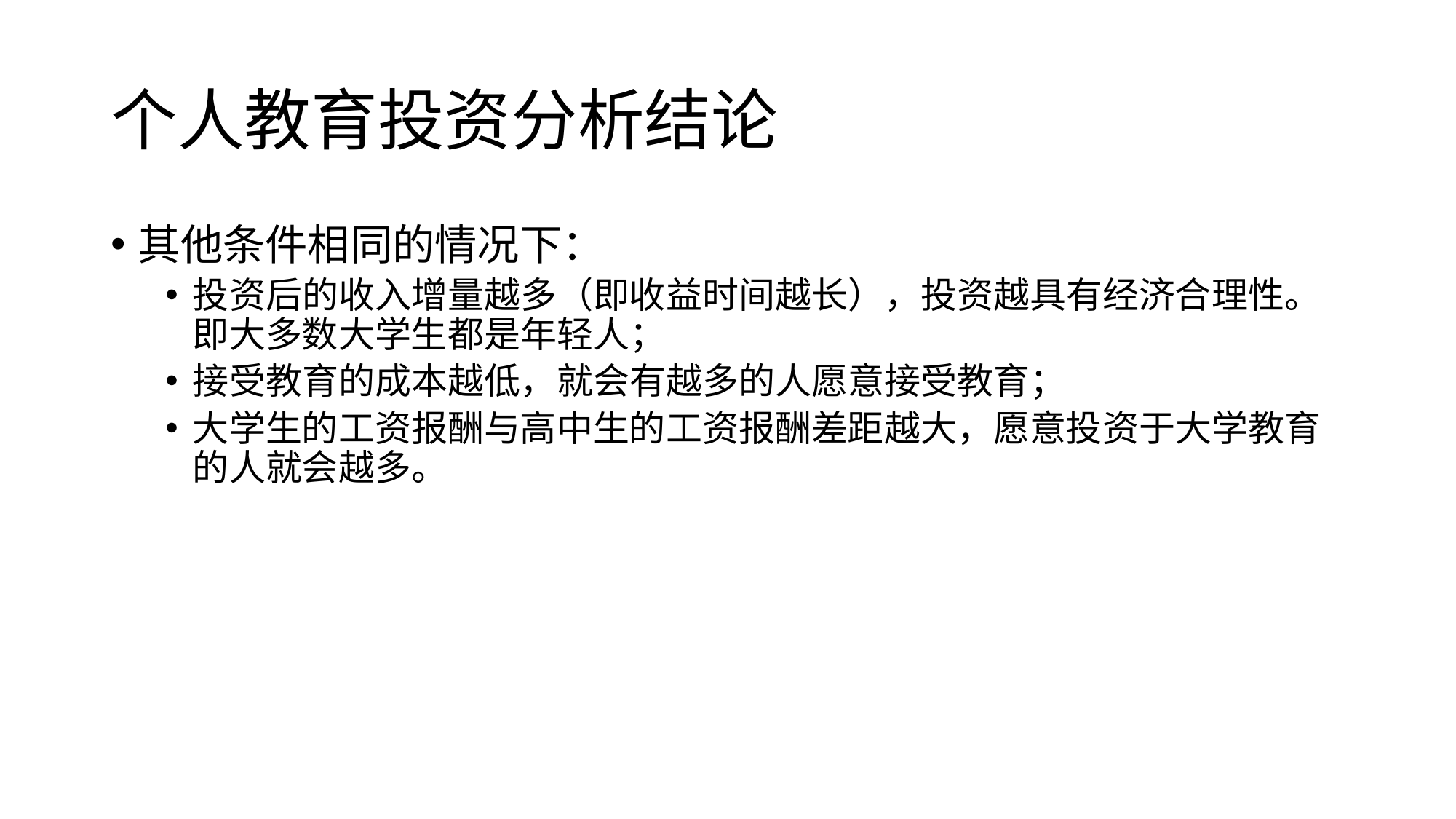

# 个人教育投资分析结论
其他条件相同的情况下：
投资后的收入增量越多（即收益时间越长），投资越具有经济合理性。即大多数大学生都是年轻人；
接受教育的成本越低，就会有越多的人愿意接受教育；
大学生的工资报酬与高中生的工资报酬差距越大，愿意投资于大学教育的人就会越多。